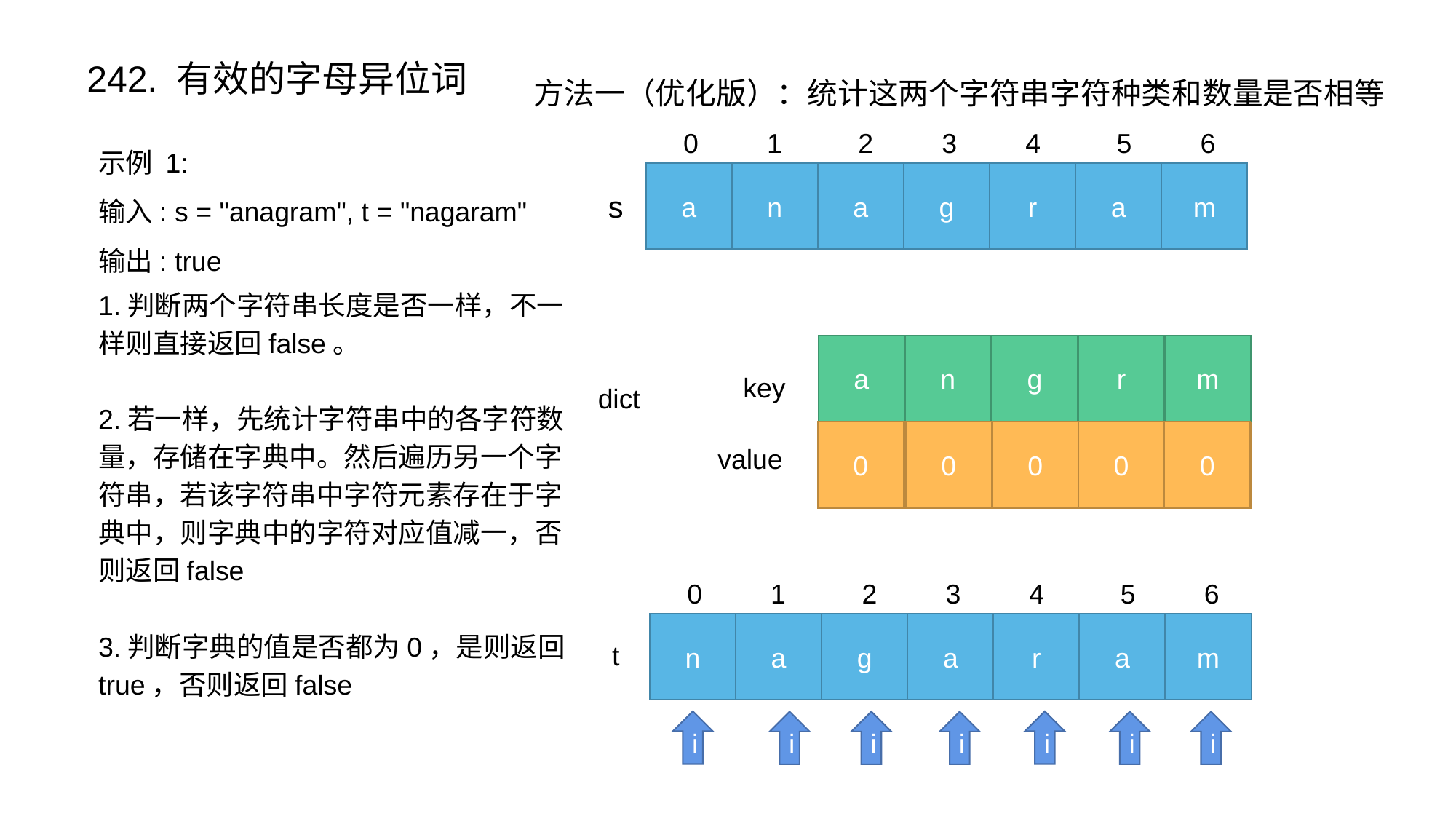

242. 有效的字母异位词
方法一（优化版）：统计这两个字符串字符种类和数量是否相等
   0         1          2         3         4          5         6
示例 1:
输入: s = "anagram", t = "nagaram"
输出: true

a
n
a
g
r
a
m
s
1.判断两个字符串长度是否一样，不一样则直接返回false。

2.若一样，先统计字符串中的各字符数量，存储在字典中。然后遍历另一个字符串，若该字符串中字符元素存在于字典中，则字典中的字符对应值减一，否则返回false

3.判断字典的值是否都为0，是则返回true，否则返回false
a
n
g
r
m
key
dict
0
0
2
0
1
2
3
1
1
0
1
0
1
1
value
   0         1          2         3         4          5         6
n
a
g
a
r
a
m
t
i
i
i
i
i
i
i